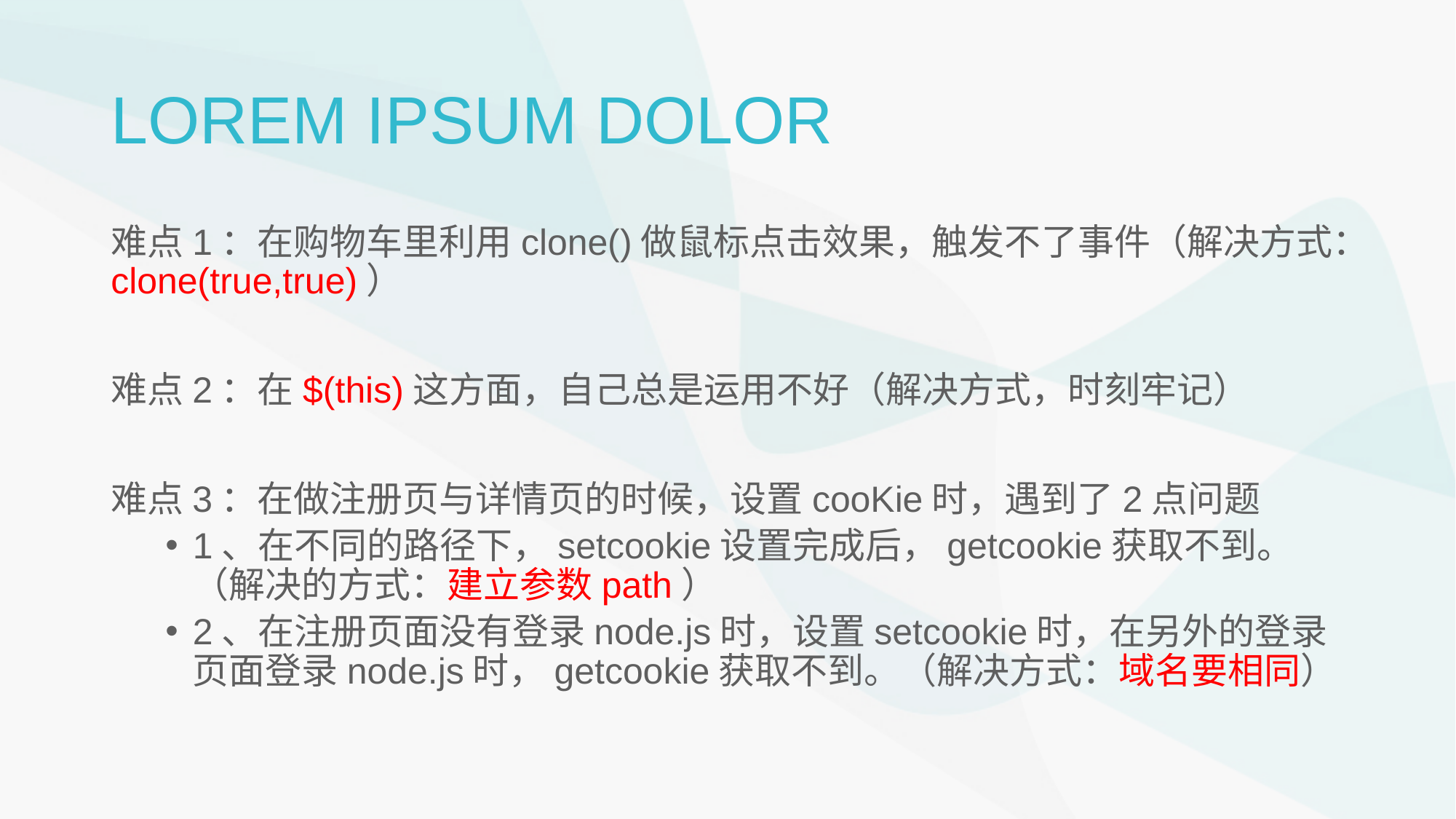

LOREM IPSUM DOLOR
难点1：在购物车里利用clone()做鼠标点击效果，触发不了事件（解决方式：clone(true,true)）

难点2：在$(this)这方面，自己总是运用不好（解决方式，时刻牢记）

难点3：在做注册页与详情页的时候，设置cooKie时，遇到了2点问题
1、在不同的路径下，setcookie设置完成后，getcookie获取不到。（解决的方式：建立参数path）
2、在注册页面没有登录node.js时，设置setcookie时，在另外的登录页面登录node.js时，getcookie获取不到。（解决方式：域名要相同）